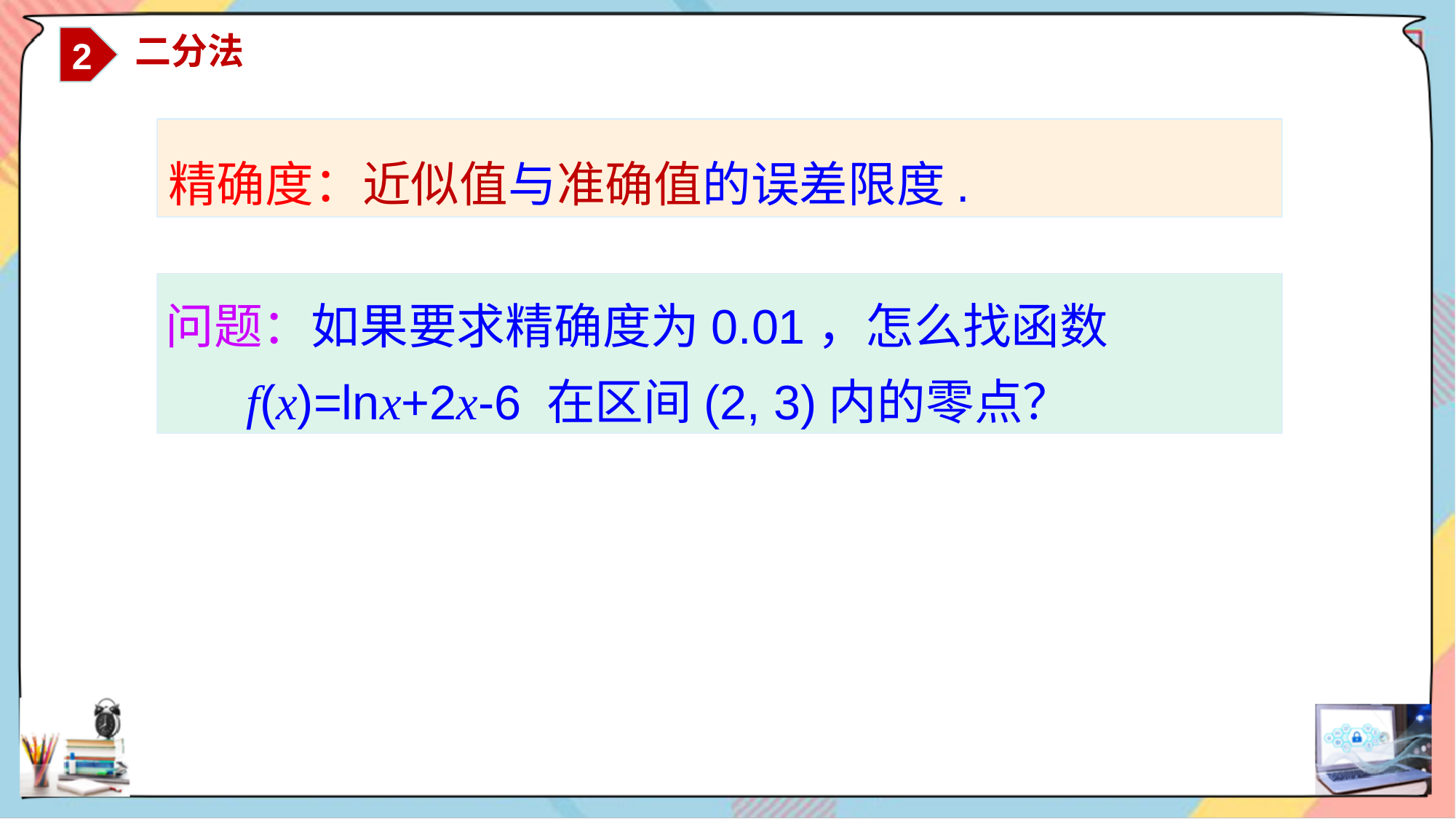

2
 二分法
精确度：近似值与准确值的误差限度.
问题：如果要求精确度为0.01，怎么找函数
      f(x)=lnx+2x-6 在区间(2, 3)内的零点？